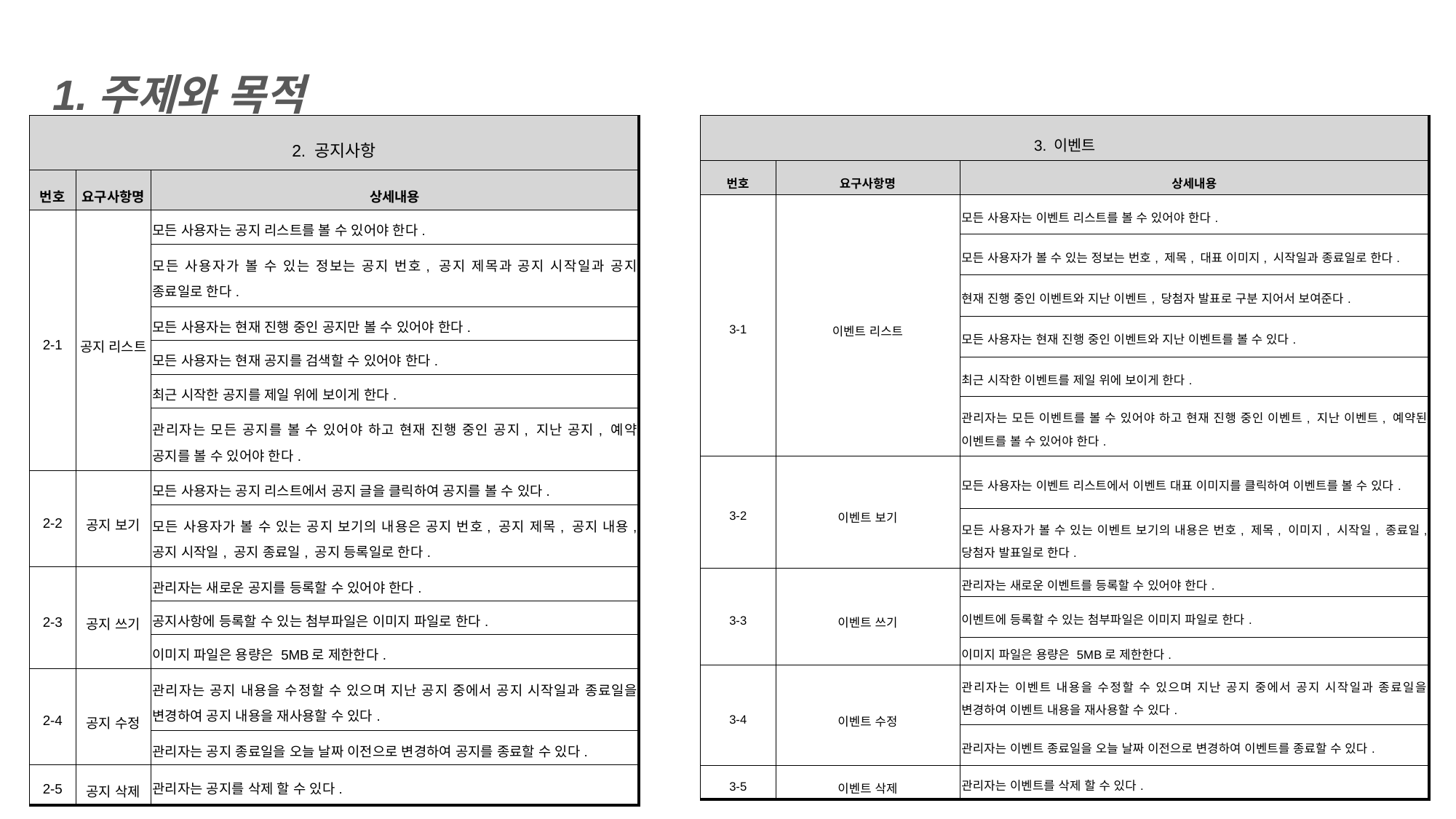

1.주제와 목적
| 3. 이벤트 |  |  |
| --- | --- | --- |
| 번호 | 요구사항명 | 상세내용 |
| 3-1 | 이벤트 리스트 | 모든 사용자는 이벤트 리스트를 볼 수 있어야 한다. |
|  |  | 모든 사용자가 볼 수 있는 정보는 번호, 제목, 대표 이미지, 시작일과 종료일로 한다. |
|  |  | 현재 진행 중인 이벤트와 지난 이벤트, 당첨자 발표로 구분 지어서 보여준다. |
|  |  | 모든 사용자는 현재 진행 중인 이벤트와 지난 이벤트를 볼 수 있다. |
|  |  | 최근 시작한 이벤트를 제일 위에 보이게 한다. |
|  |  | 관리자는 모든 이벤트를 볼 수 있어야 하고 현재 진행 중인 이벤트, 지난 이벤트, 예약된 이벤트를 볼 수 있어야 한다. |
| 3-2 | 이벤트 보기 | 모든 사용자는 이벤트 리스트에서 이벤트 대표 이미지를 클릭하여 이벤트를 볼 수 있다. |
|  |  | 모든 사용자가 볼 수 있는 이벤트 보기의 내용은 번호, 제목, 이미지, 시작일, 종료일, 당첨자 발표일로 한다. |
| 3-3 | 이벤트 쓰기 | 관리자는 새로운 이벤트를 등록할 수 있어야 한다. |
|  |  | 이벤트에 등록할 수 있는 첨부파일은 이미지 파일로 한다. |
|  |  | 이미지 파일은 용량은 5MB로 제한한다. |
| 3-4 | 이벤트 수정 | 관리자는 이벤트 내용을 수정할 수 있으며 지난 공지 중에서 공지 시작일과 종료일을 변경하여 이벤트 내용을 재사용할 수 있다. |
|  |  | 관리자는 이벤트 종료일을 오늘 날짜 이전으로 변경하여 이벤트를 종료할 수 있다. |
| 3-5 | 이벤트 삭제 | 관리자는 이벤트를 삭제 할 수 있다. |
| 2. 공지사항 |  |  |
| --- | --- | --- |
| 번호 | 요구사항명 | 상세내용 |
| 2-1 | 공지 리스트 | 모든 사용자는 공지 리스트를 볼 수 있어야 한다. |
|  |  | 모든 사용자가 볼 수 있는 정보는 공지 번호, 공지 제목과 공지 시작일과 공지 종료일로 한다. |
|  |  | 모든 사용자는 현재 진행 중인 공지만 볼 수 있어야 한다. |
|  |  | 모든 사용자는 현재 공지를 검색할 수 있어야 한다. |
|  |  | 최근 시작한 공지를 제일 위에 보이게 한다. |
|  |  | 관리자는 모든 공지를 볼 수 있어야 하고 현재 진행 중인 공지, 지난 공지, 예약 공지를 볼 수 있어야 한다. |
| 2-2 | 공지 보기 | 모든 사용자는 공지 리스트에서 공지 글을 클릭하여 공지를 볼 수 있다. |
|  |  | 모든 사용자가 볼 수 있는 공지 보기의 내용은 공지 번호, 공지 제목, 공지 내용, 공지 시작일, 공지 종료일, 공지 등록일로 한다. |
| 2-3 | 공지 쓰기 | 관리자는 새로운 공지를 등록할 수 있어야 한다. |
|  |  | 공지사항에 등록할 수 있는 첨부파일은 이미지 파일로 한다. |
|  |  | 이미지 파일은 용량은 5MB로 제한한다. |
| 2-4 | 공지 수정 | 관리자는 공지 내용을 수정할 수 있으며 지난 공지 중에서 공지 시작일과 종료일을 변경하여 공지 내용을 재사용할 수 있다. |
|  |  | 관리자는 공지 종료일을 오늘 날짜 이전으로 변경하여 공지를 종료할 수 있다. |
| 2-5 | 공지 삭제 | 관리자는 공지를 삭제 할 수 있다. |